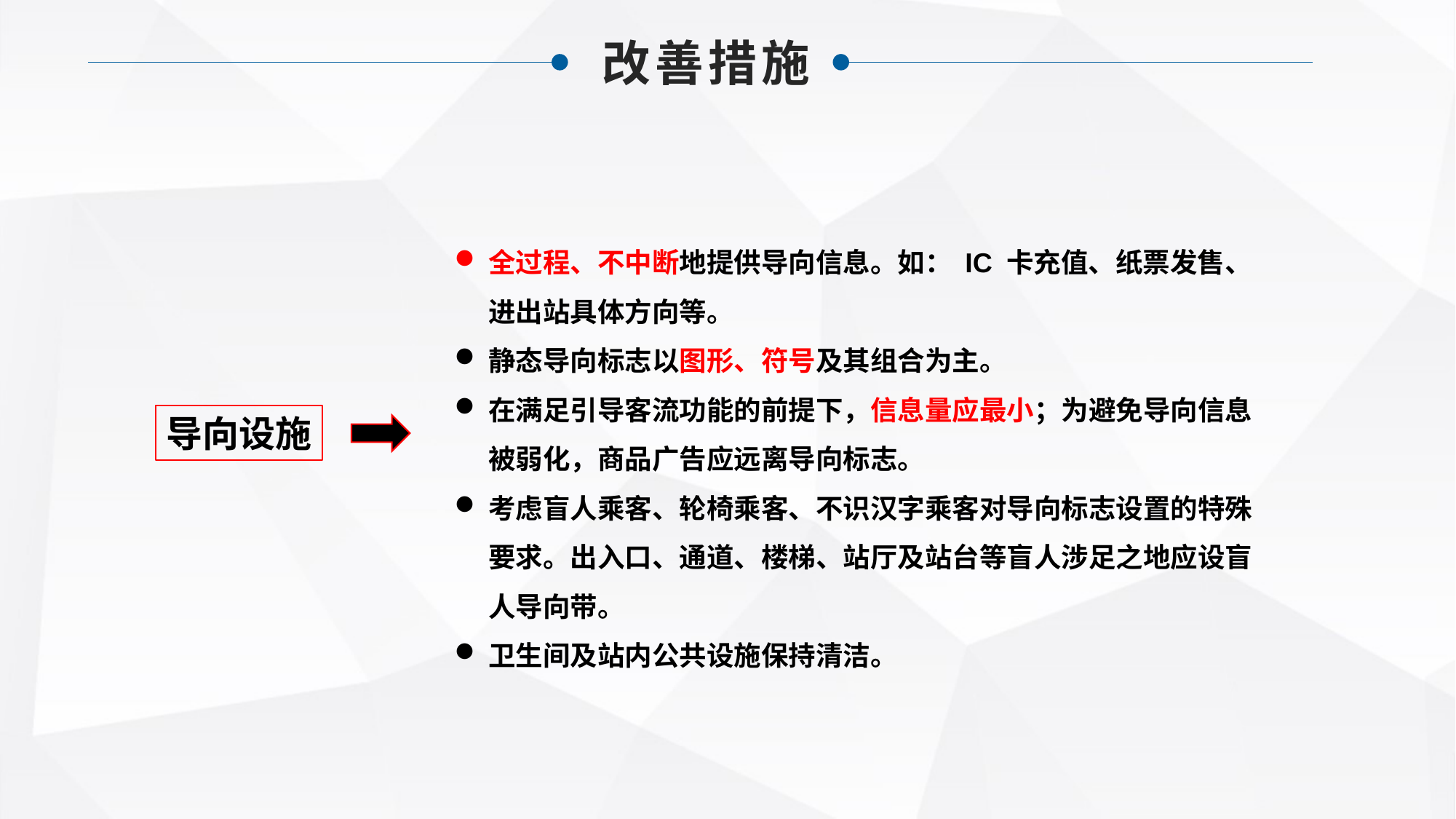

改善措施

全过程、不中断地提供导向信息。如： IC 卡充值、纸票发售、进出站具体方向等。
静态导向标志以图形、符号及其组合为主。
在满足引导客流功能的前提下，信息量应最小；为避免导向信息被弱化，商品广告应远离导向标志。
考虑盲人乘客、轮椅乘客、不识汉字乘客对导向标志设置的特殊要求。出入口、通道、楼梯、站厅及站台等盲人涉足之地应设盲人导向带。
卫生间及站内公共设施保持清洁。
导向设施